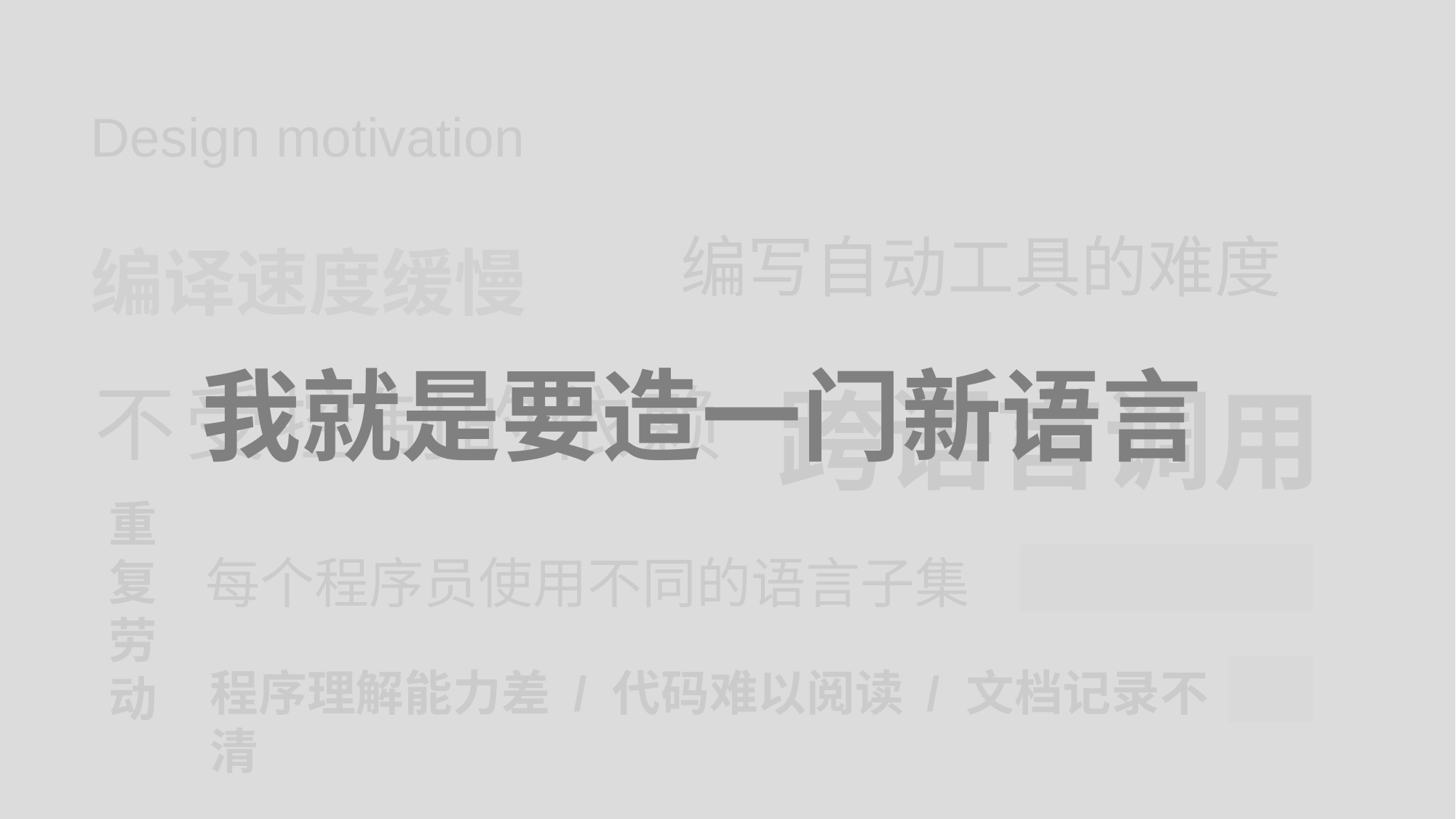

我就是要造一门新语言
Design motivation
编写自动工具的难度
编译速度缓慢
跨语言调用
不受控制的依赖
重复劳动
每个程序员使用不同的语言子集

程序理解能力差 / 代码难以阅读 / 文档记录不清